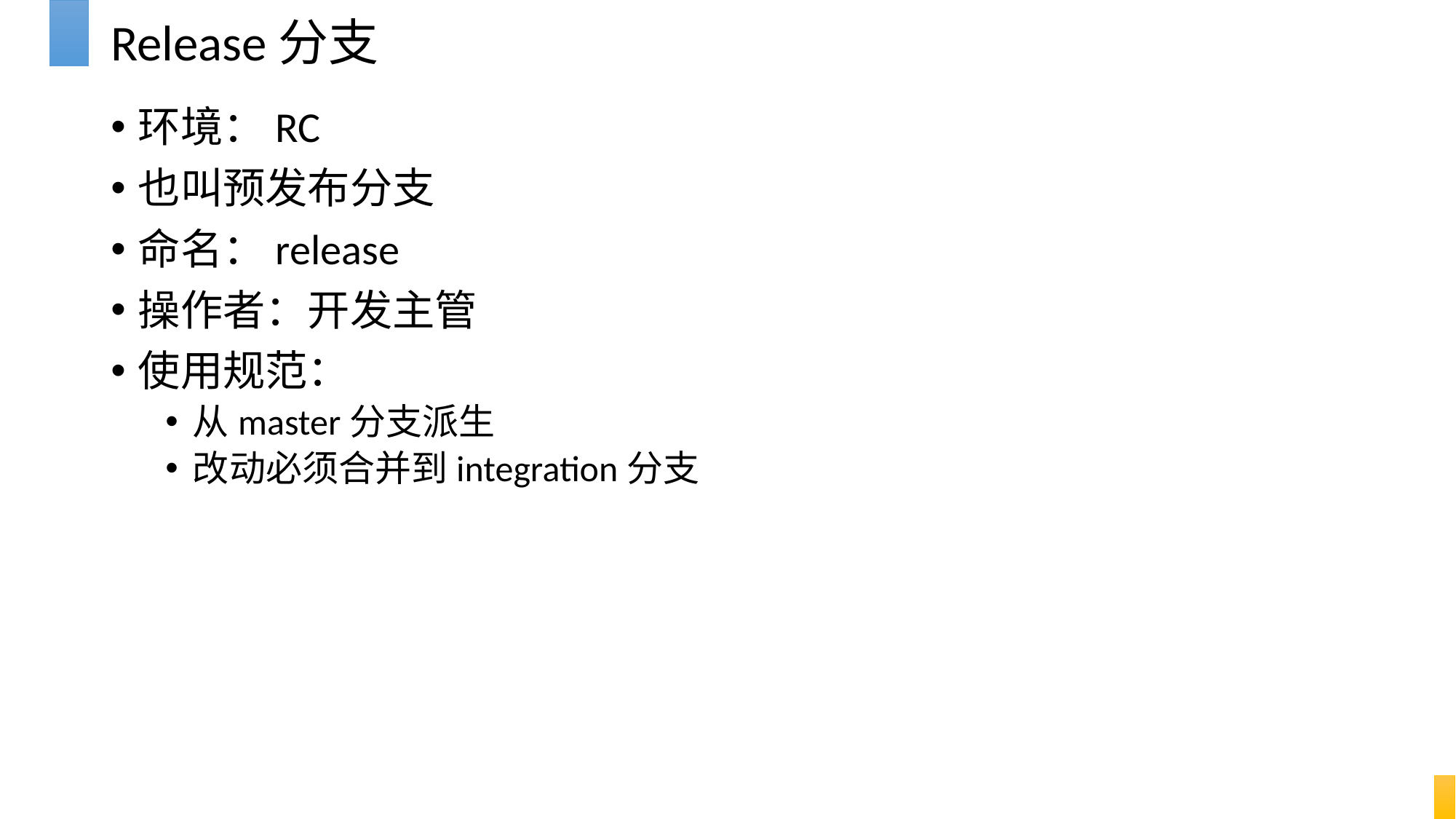

# Release分支
环境：RC
也叫预发布分支
命名：release
操作者：开发主管
使用规范：
从master分支派生
改动必须合并到integration分支